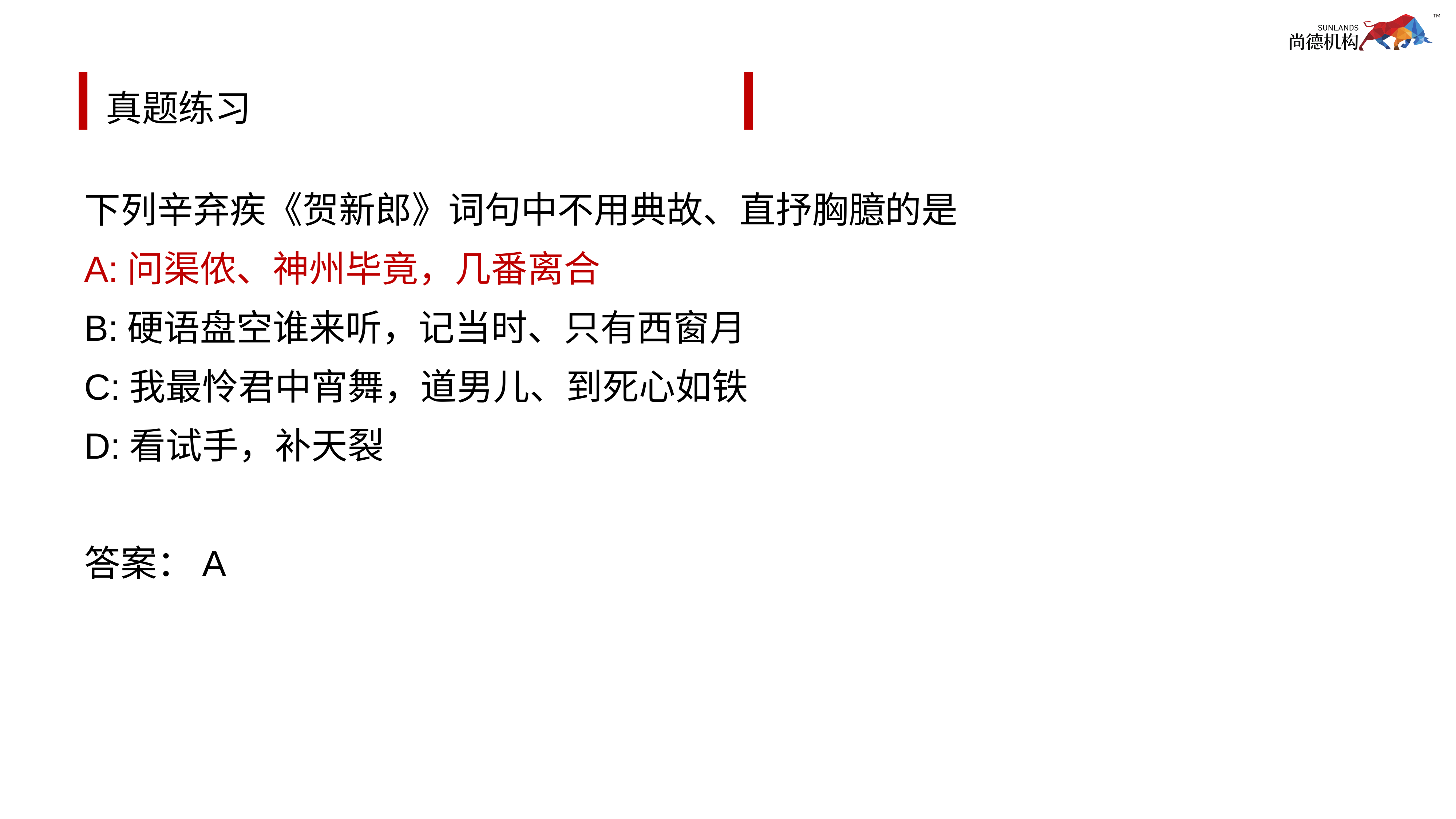

# 真题练习
下列辛弃疾《贺新郎》词句中不用典故、直抒胸臆的是
A:问渠侬、神州毕竟，几番离合
B:硬语盘空谁来听，记当时、只有西窗月
C:我最怜君中宵舞，道男儿、到死心如铁
D:看试手，补天裂

答案：A